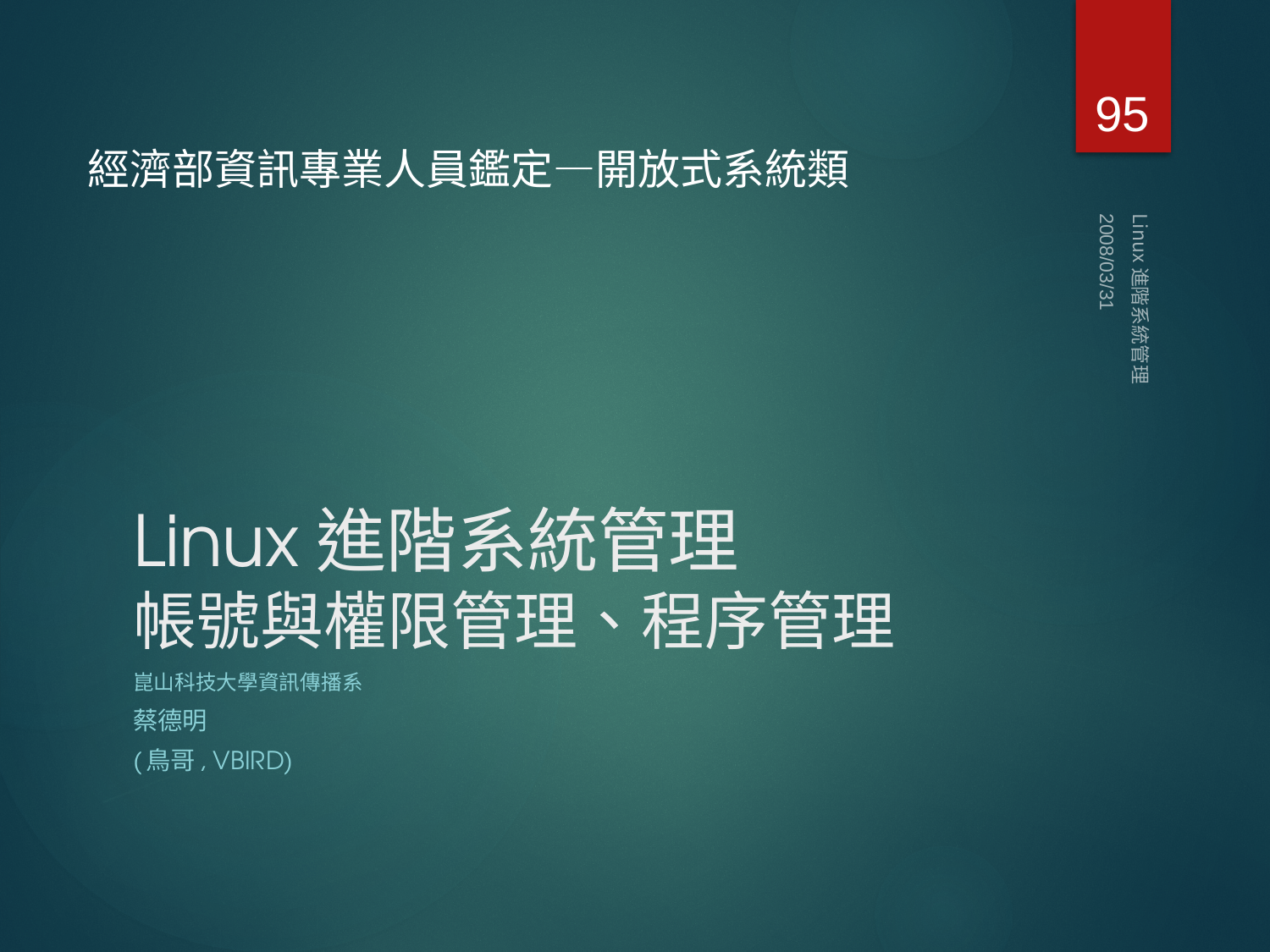

95
經濟部資訊專業人員鑑定—開放式系統類
# Linux進階系統管理 帳號與權限管理、程序管理
2008/03/31
Linux 進階系統管理
崑山科技大學資訊傳播系
蔡德明
(鳥哥, VBird)